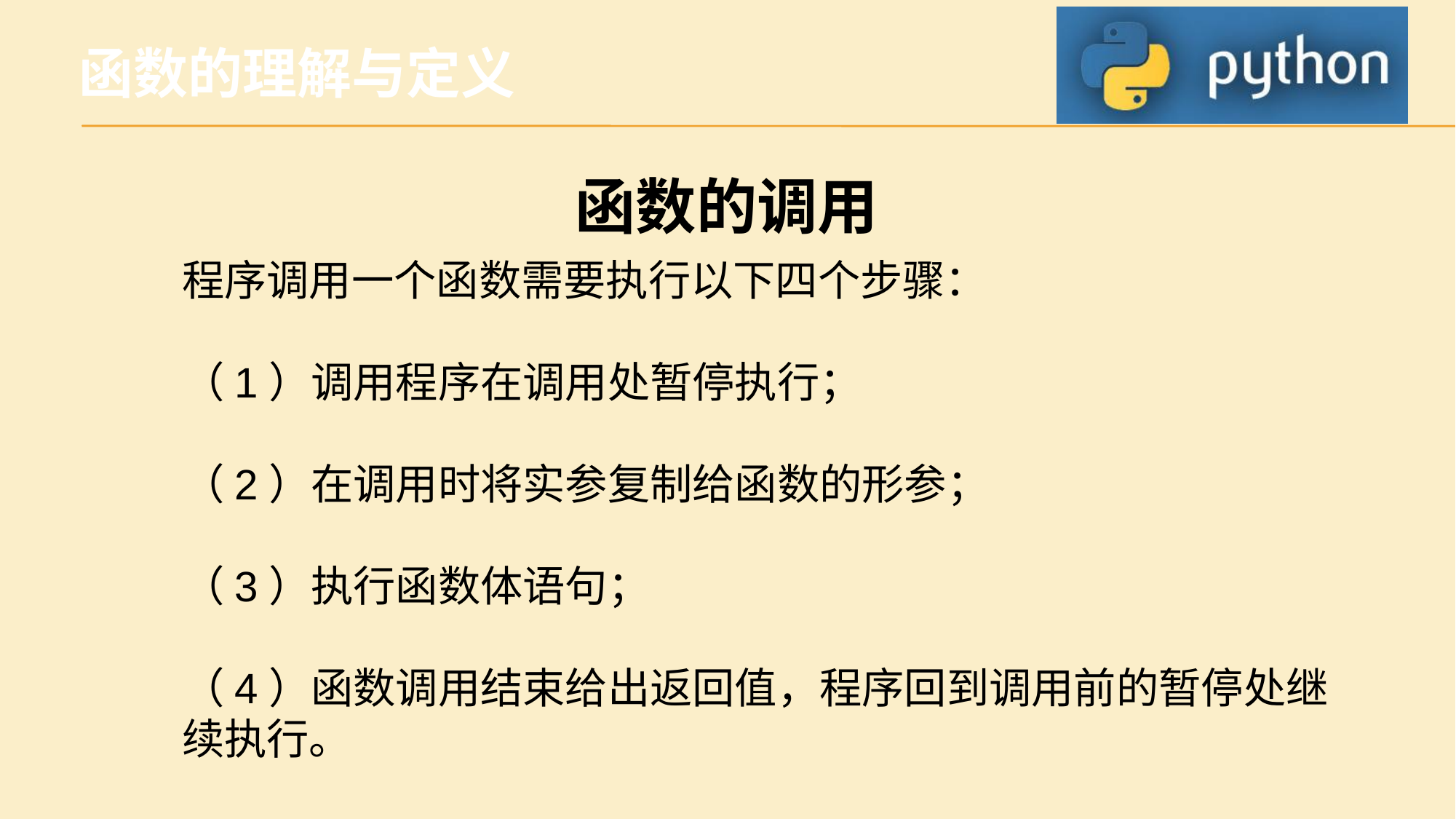

函数的理解与定义
函数的调用
程序调用一个函数需要执行以下四个步骤：

（1）调用程序在调用处暂停执行；

（2）在调用时将实参复制给函数的形参；

（3）执行函数体语句；

（4）函数调用结束给出返回值，程序回到调用前的暂停处继续执行。